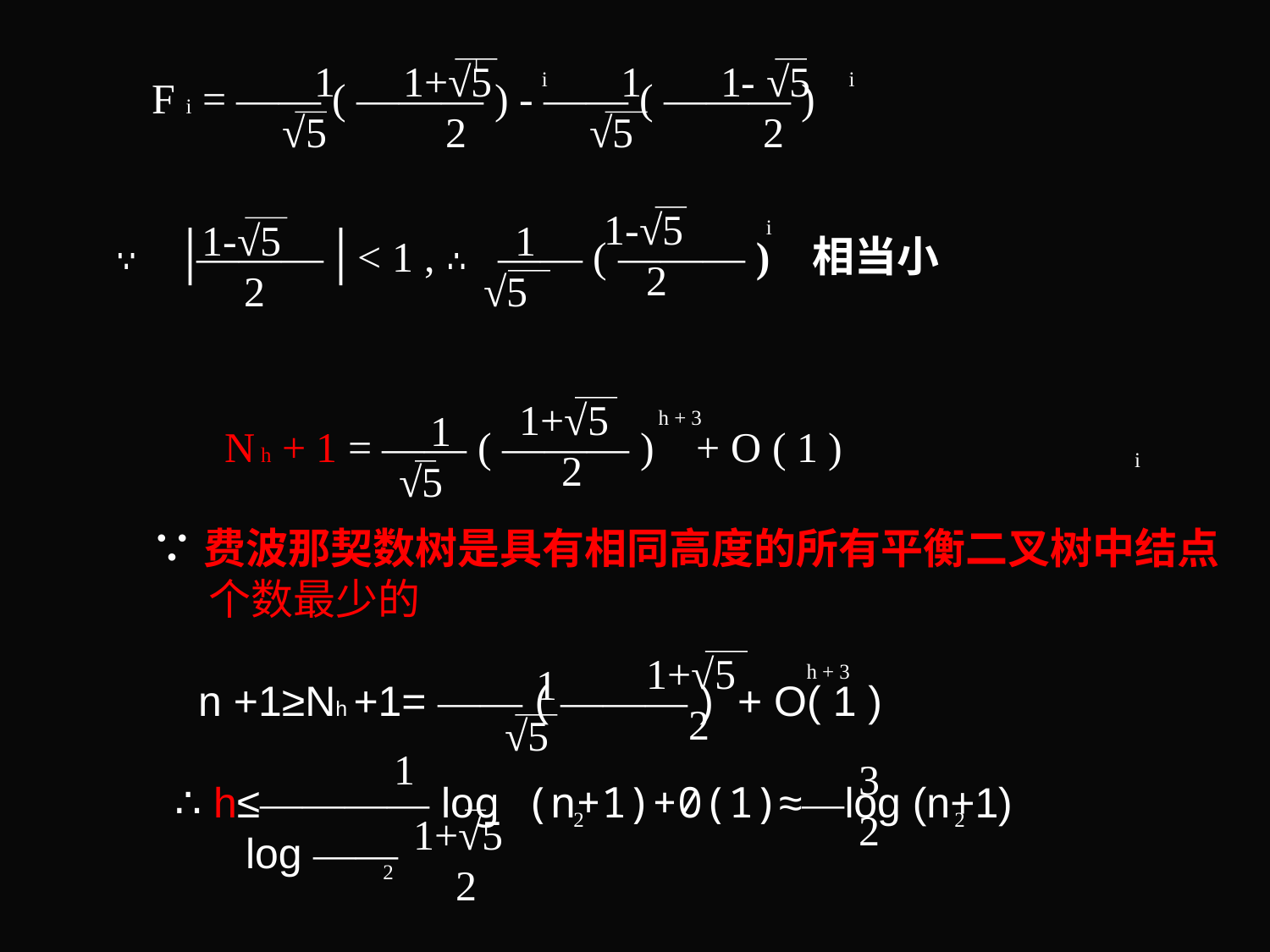

F  i  = —— ( ——— ) - —— ( ——— )
   1
√5
1+√5
    2
   1
√5
1- √5
    2

i

i

1-√5
    2
  ∵  |——— | < 1 , ∴ —— ( ——— )   相当小
1-√5
    2
   1
√5

i

1+√5
    2
   1
√5

h + 3
       N h + 1 = —— ( ——— )    + O ( 1 )

∵费波那契数树是具有相同高度的所有平衡二叉树中结点
     个数最少的

    n +1≥Nh +1= —— ( ——— )  + O( 1 )

  ∴ h≤———— log (n+1)+0(1)≈—log (n+1)
        log ——
i

1+√5
    2
   1
√5

h + 3

1
3
2
2
2
1+√5
    2

2